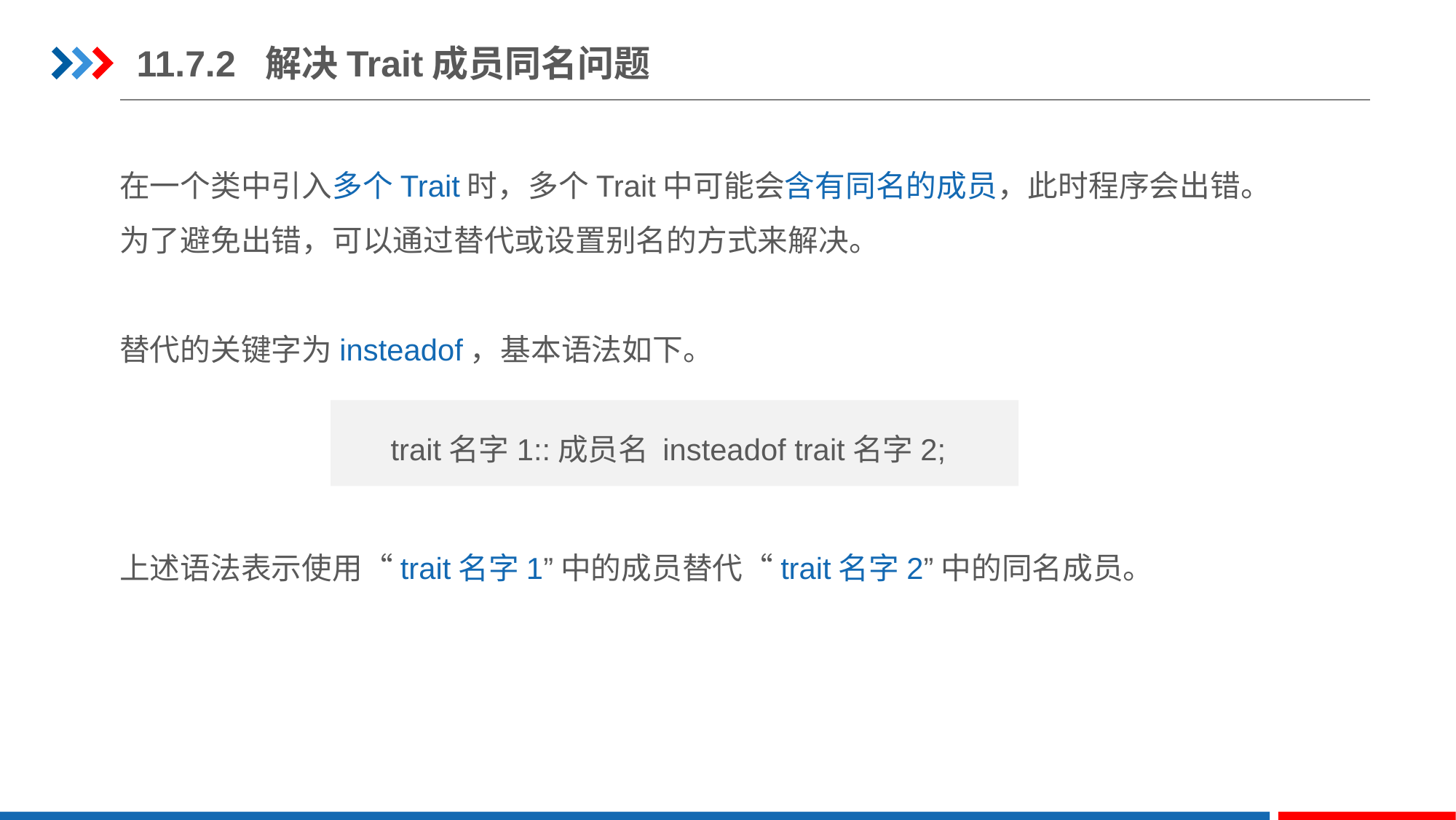

11.7.2  解决Trait成员同名问题
在一个类中引入多个Trait时，多个Trait中可能会含有同名的成员，此时程序会出错。
为了避免出错，可以通过替代或设置别名的方式来解决。

替代的关键字为insteadof，基本语法如下。

上述语法表示使用“trait名字1”中的成员替代“trait名字2”中的同名成员。

trait名字1::成员名 insteadof trait名字2;